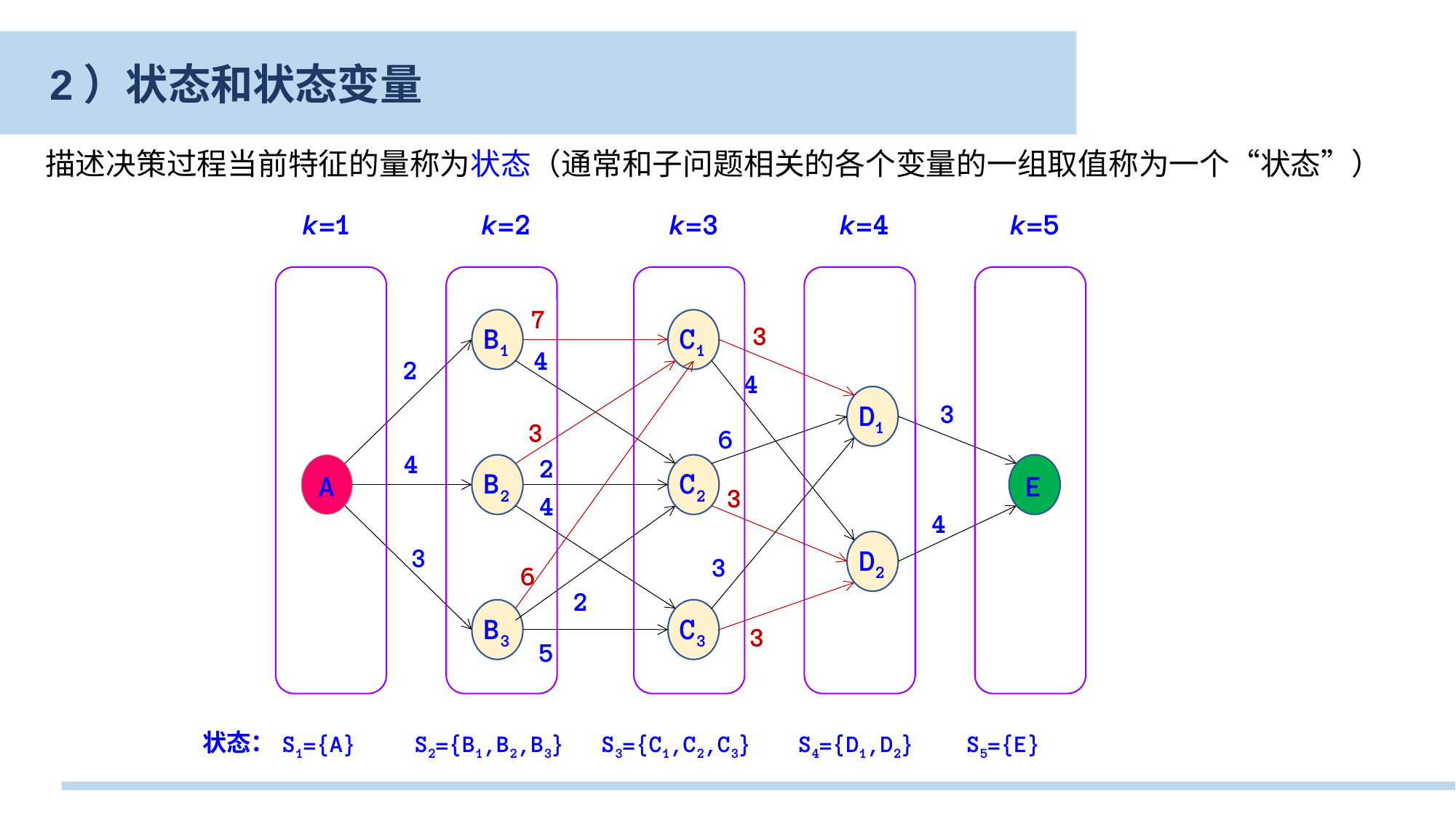

2.  状态和状态变量
2）状态和状态变量
描述决策过程当前特征的量称为状态（通常和子问题相关的各个变量的一组取值称为一个“状态”）
k=1

k=2

k=3

k=4

k=5

7
B1
C1
3
4
2
4
D1
3
3
6
4
2
A
B2
C2
E
3
4
4
D2
3
3
6
2
B3
C3
3
5
状态：
S1={A}
S2={B1,B2,B3}
S3={C1,C2,C3}
S4={D1,D2}
S5={E}